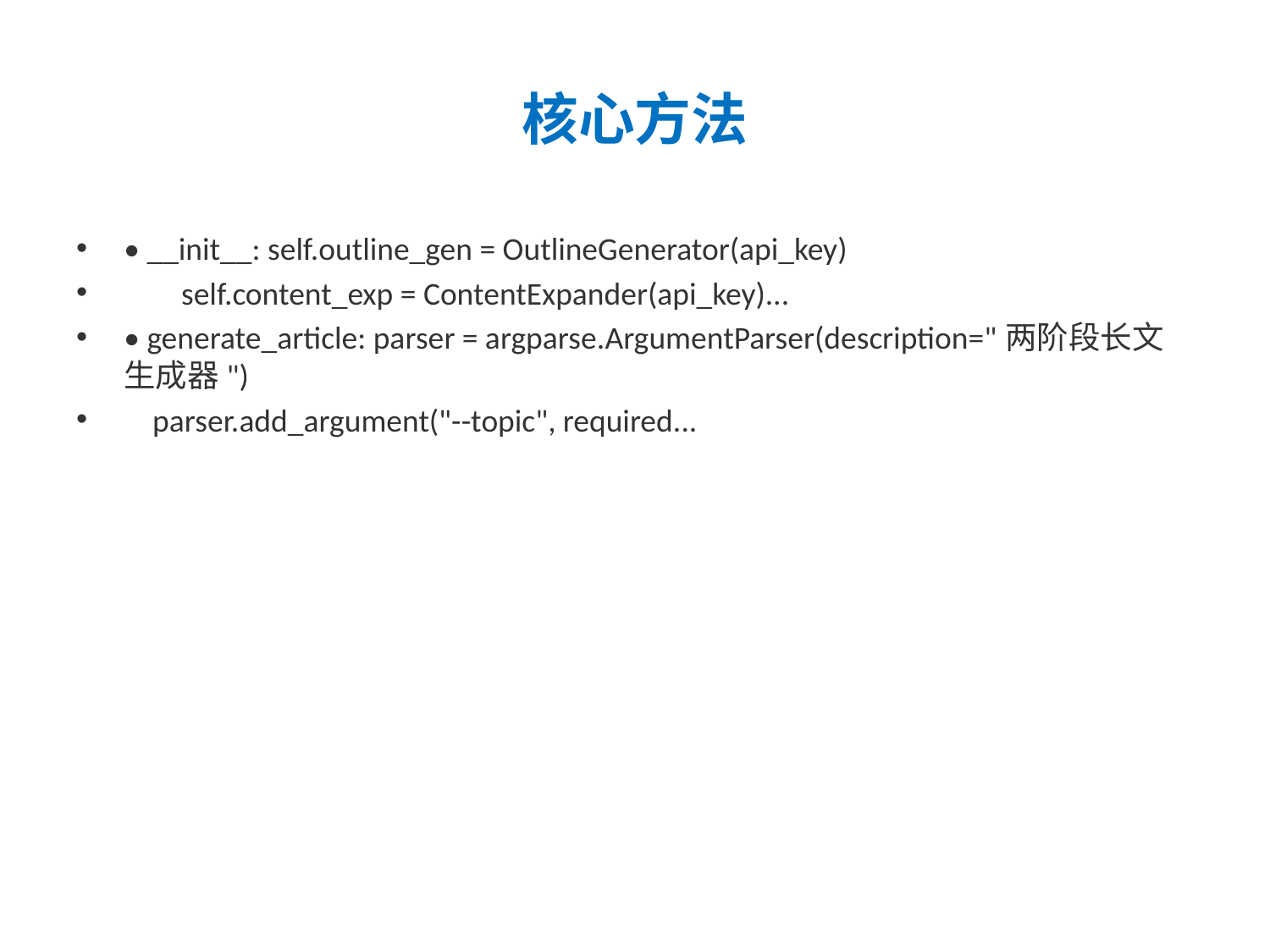

# 核心方法
• __init__: self.outline_gen = OutlineGenerator(api_key)
        self.content_exp = ContentExpander(api_key)...
• generate_article: parser = argparse.ArgumentParser(description="两阶段长文生成器")
    parser.add_argument("--topic", required...